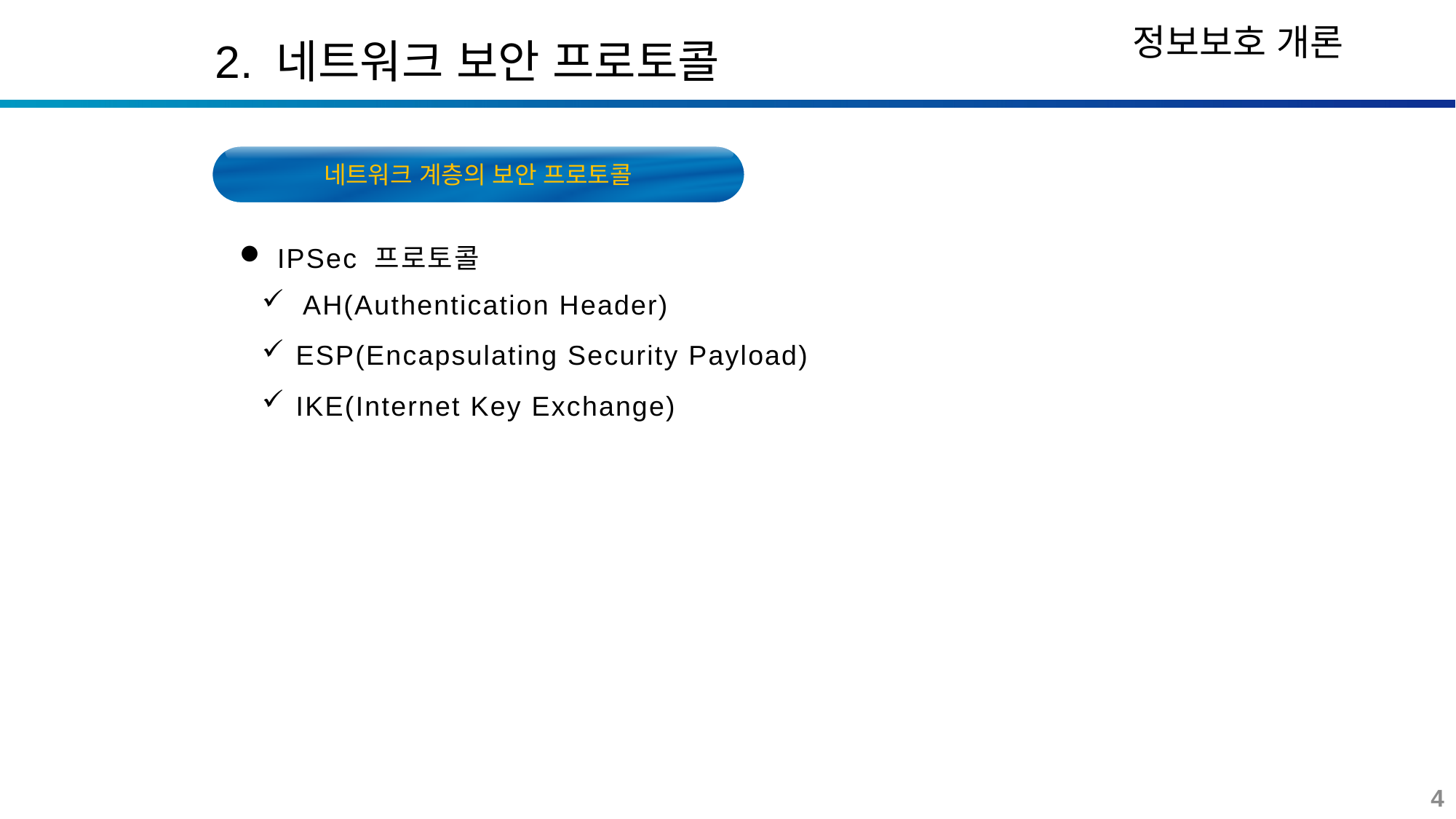

2. 네트워크 보안 프로토콜
네트워크 계층의 보안 프로토콜

IPSec 프로토콜
AH(Authentication Header)
ESP(Encapsulating Security Payload)
IKE(Internet Key Exchange)

4